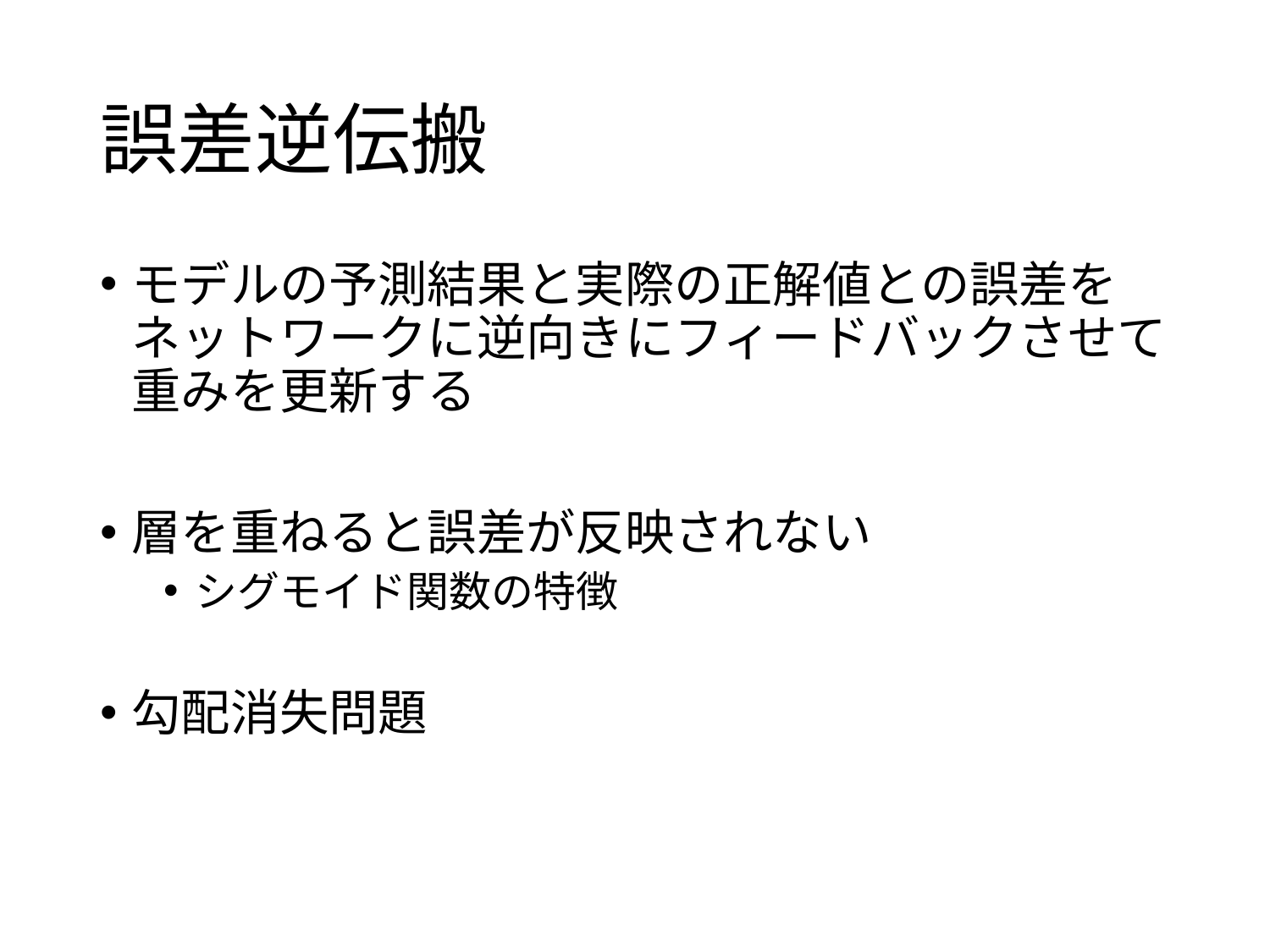

# 誤差逆伝搬
モデルの予測結果と実際の正解値との誤差をネットワークに逆向きにフィードバックさせて重みを更新する

層を重ねると誤差が反映されない
シグモイド関数の特徴

勾配消失問題